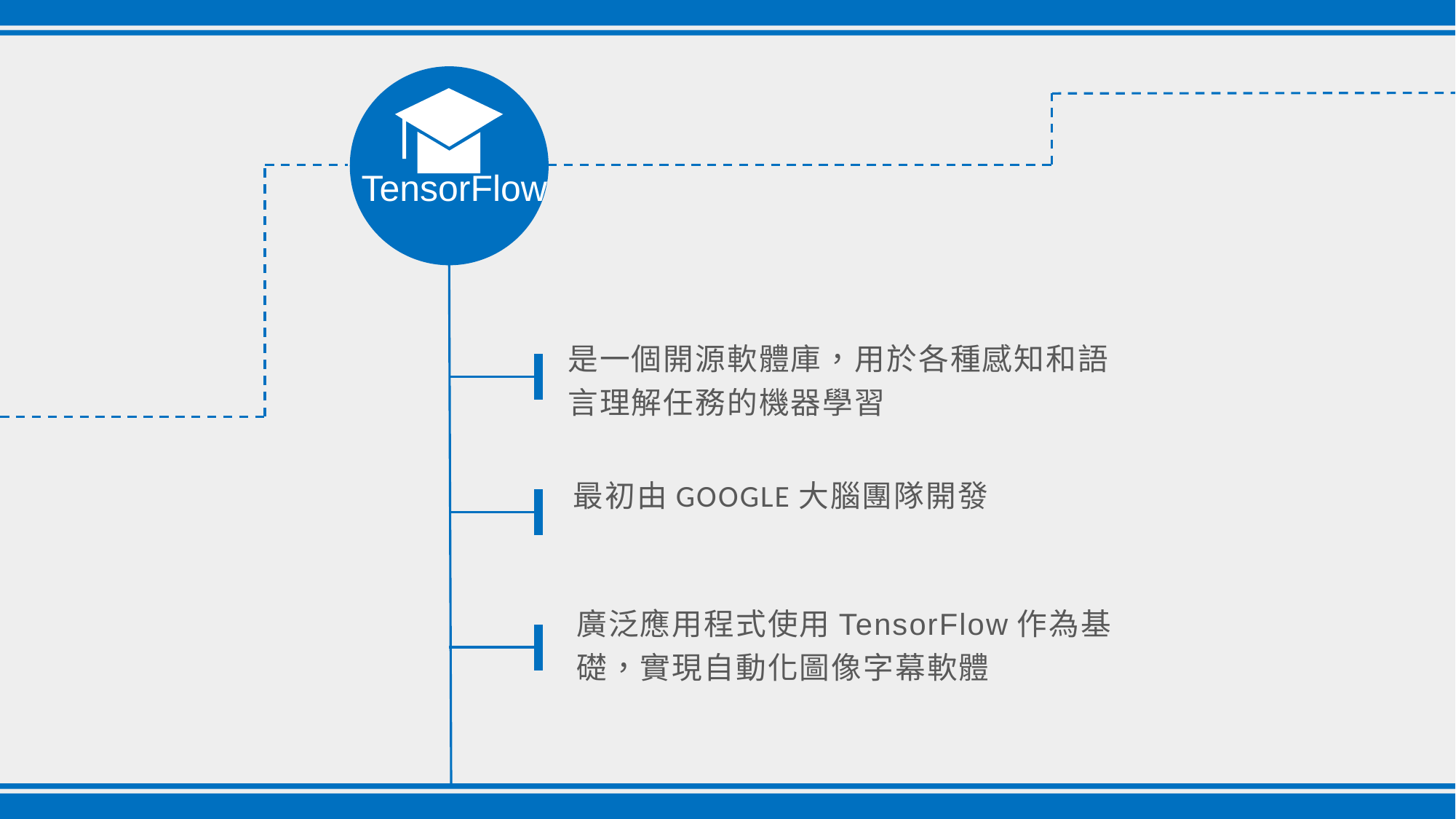

TensorFlow
是一個開源軟體庫，用於各種感知和語言理解任務的機器學習
最初由GOOGLE大腦團隊開發
廣泛應用程式使用TensorFlow作為基礎，實現自動化圖像字幕軟體